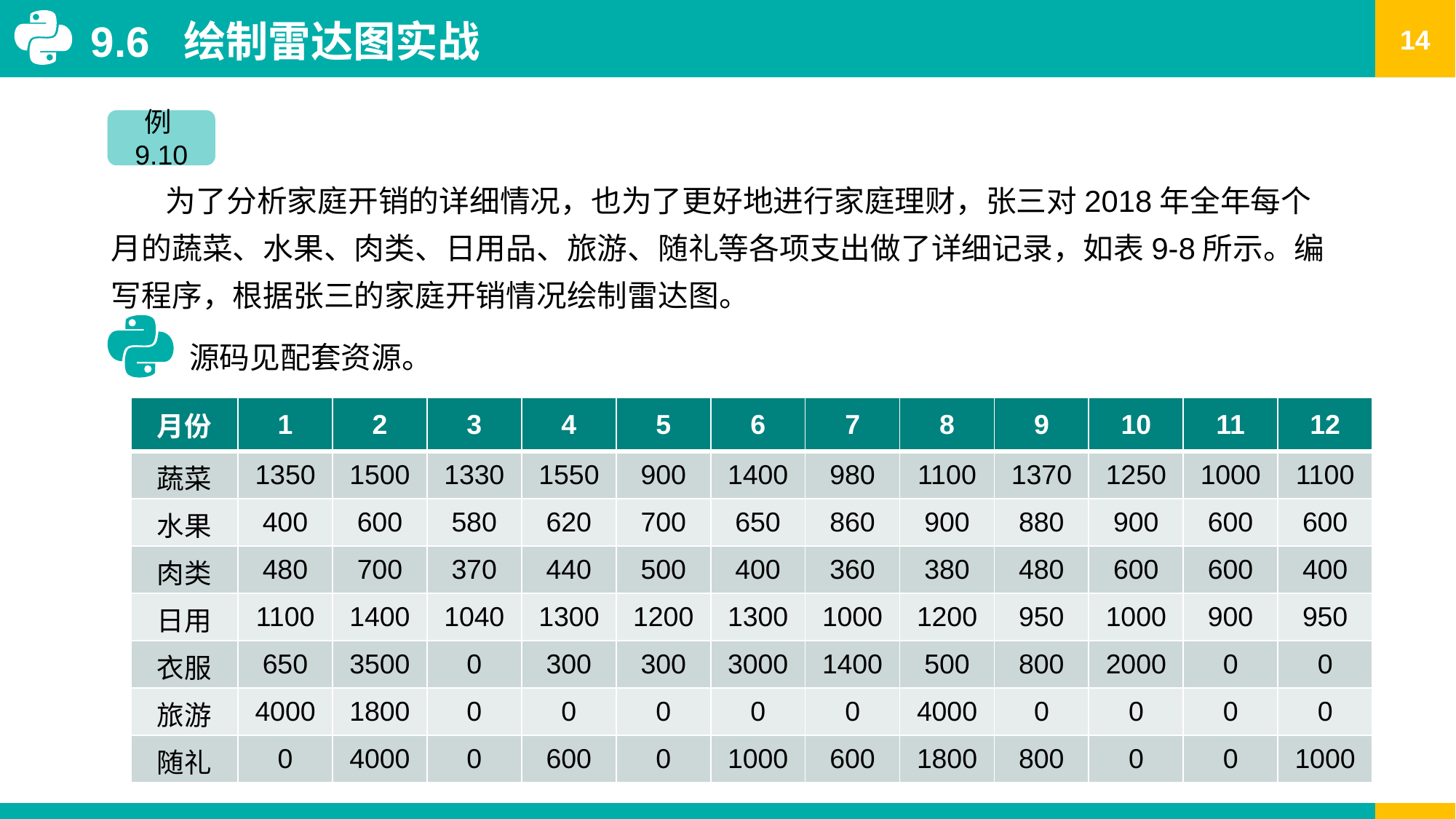

9.6  绘制雷达图实战
例9.10
为了分析家庭开销的详细情况，也为了更好地进行家庭理财，张三对2018年全年每个月的蔬菜、水果、肉类、日用品、旅游、随礼等各项支出做了详细记录，如表9-8所示。编写程序，根据张三的家庭开销情况绘制雷达图。

源码见配套资源。
| 月份 | 1 | 2 | 3 | 4 | 5 | 6 | 7 | 8 | 9 | 10 | 11 | 12 |
| --- | --- | --- | --- | --- | --- | --- | --- | --- | --- | --- | --- | --- |
| 蔬菜 | 1350 | 1500 | 1330 | 1550 | 900 | 1400 | 980 | 1100 | 1370 | 1250 | 1000 | 1100 |
| 水果 | 400 | 600 | 580 | 620 | 700 | 650 | 860 | 900 | 880 | 900 | 600 | 600 |
| 肉类 | 480 | 700 | 370 | 440 | 500 | 400 | 360 | 380 | 480 | 600 | 600 | 400 |
| 日用 | 1100 | 1400 | 1040 | 1300 | 1200 | 1300 | 1000 | 1200 | 950 | 1000 | 900 | 950 |
| 衣服 | 650 | 3500 | 0 | 300 | 300 | 3000 | 1400 | 500 | 800 | 2000 | 0 | 0 |
| 旅游 | 4000 | 1800 | 0 | 0 | 0 | 0 | 0 | 4000 | 0 | 0 | 0 | 0 |
| 随礼 | 0 | 4000 | 0 | 600 | 0 | 1000 | 600 | 1800 | 800 | 0 | 0 | 1000 |